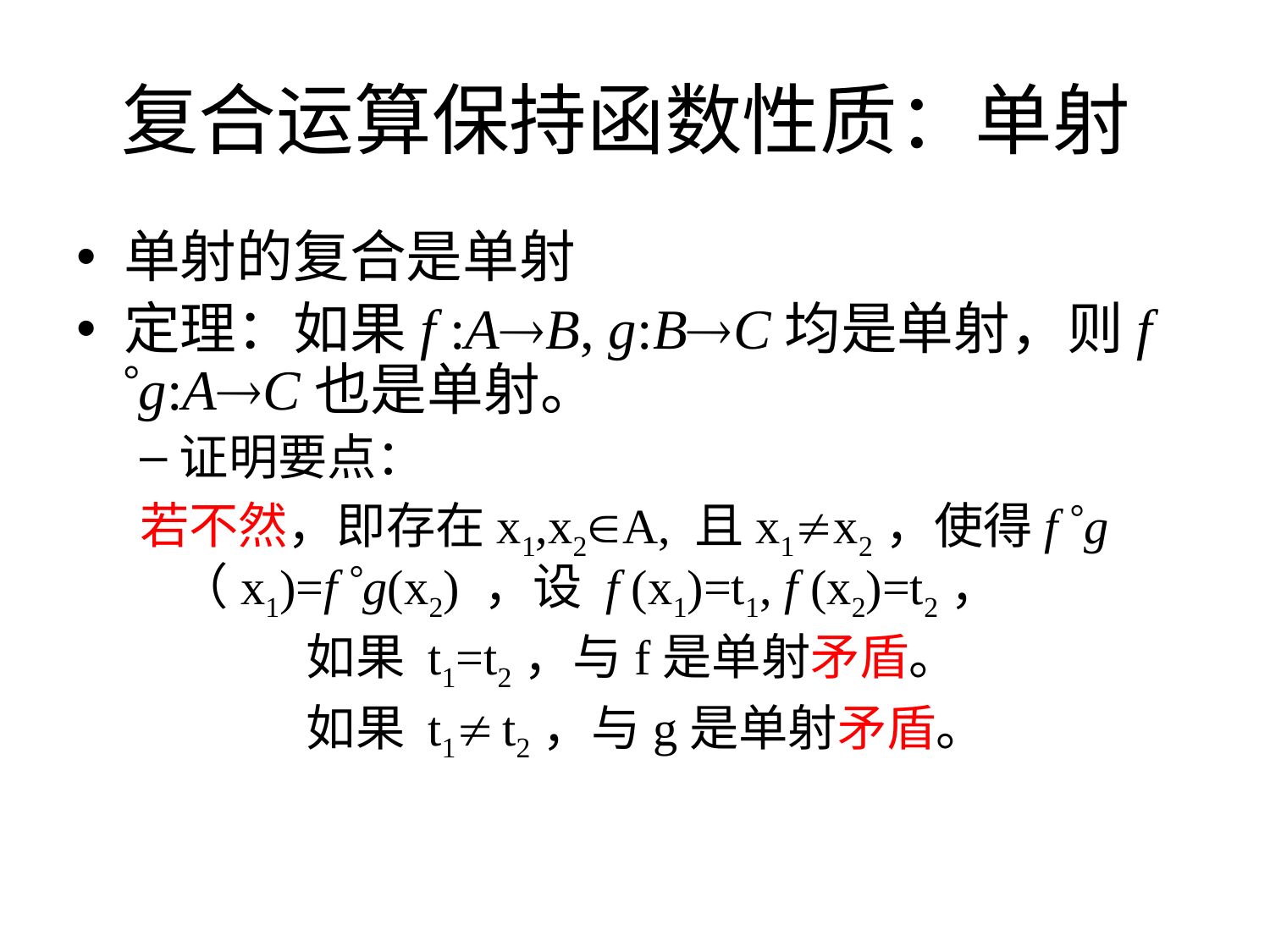

# 复合运算保持函数性质：单射
单射的复合是单射
定理：如果f :A→B, g:B→C均是单射，则f °g:A→C也是单射。
证明要点：
若不然，即存在x1,x2∈A, 且x1≠x2，使得f °g（x1)=f °g(x2) ，设 f (x1)=t1, f (x2)=t2，
		如果 t1=t2，与f是单射矛盾。
		如果 t1≠ t2，与g是单射矛盾。